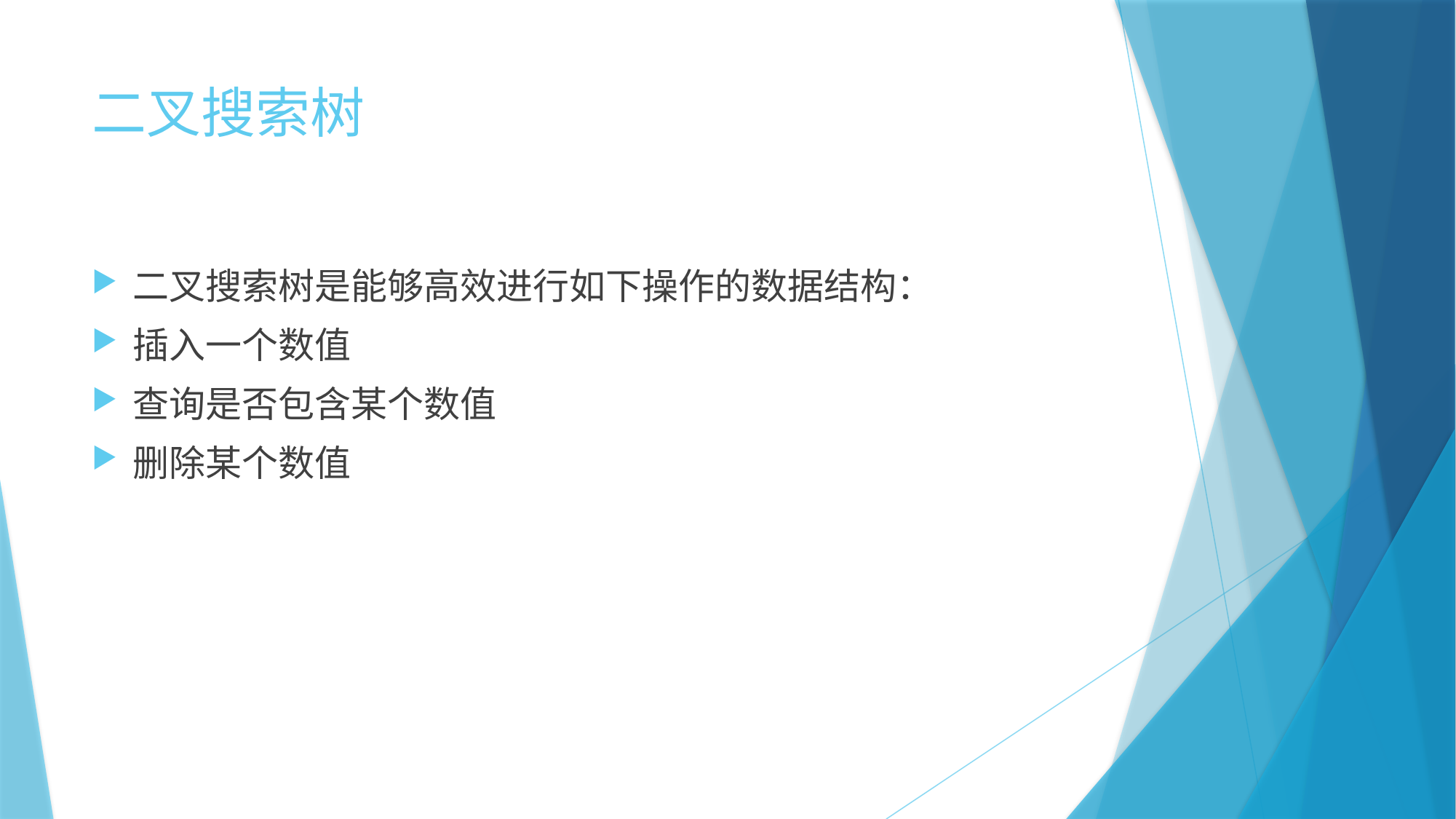

# 二叉搜索树
二叉搜索树是能够高效进行如下操作的数据结构：
插入一个数值
查询是否包含某个数值
删除某个数值